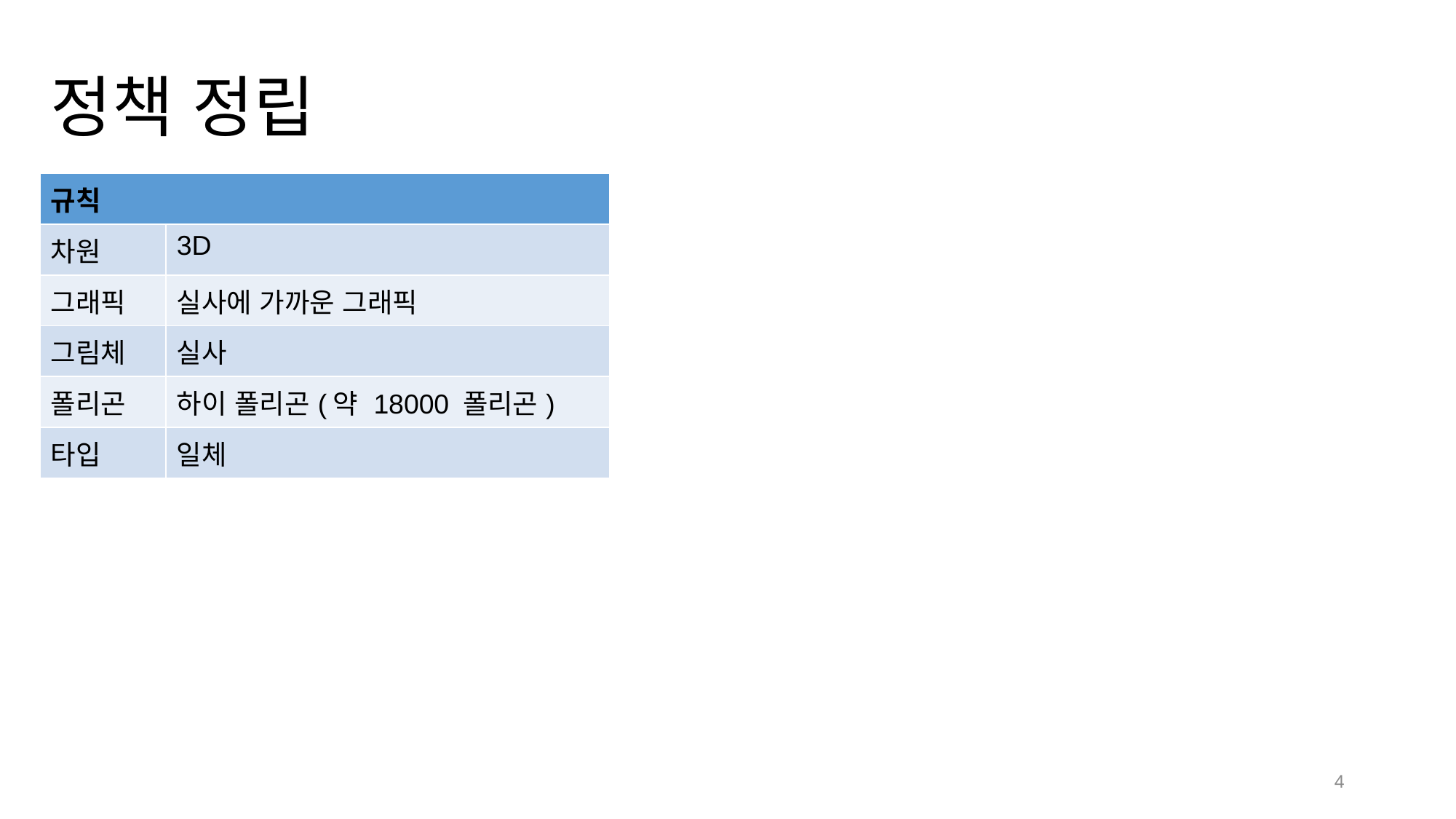

# 정책 정립
| 규칙 |  |
| --- | --- |
| 차원 | 3D |
| 그래픽 | 실사에 가까운 그래픽 |
| 그림체 | 실사 |
| 폴리곤 | 하이 폴리곤(약 18000 폴리곤) |
| 타입 | 일체 |
4